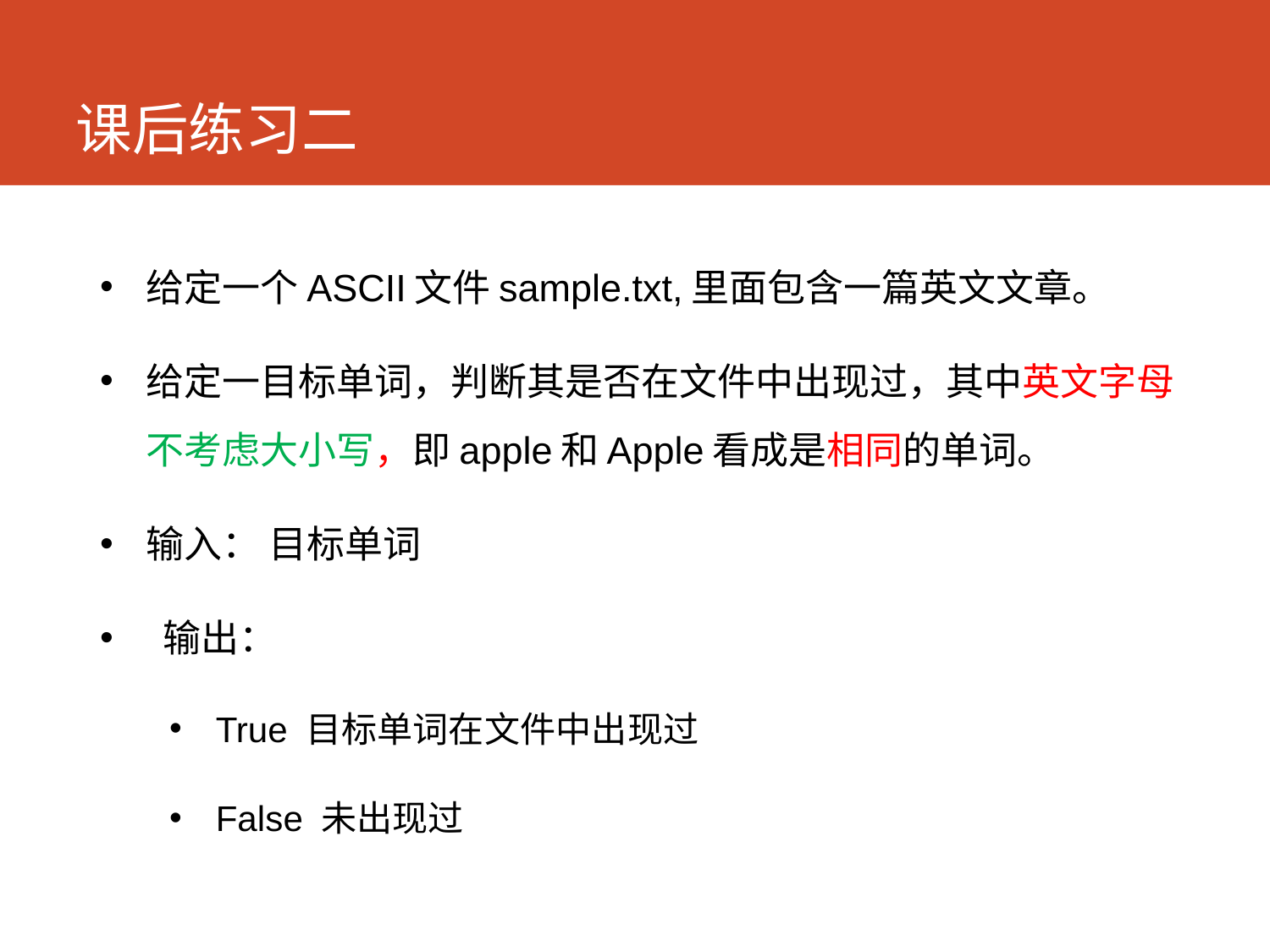

# 课后练习二
给定一个ASCII文件sample.txt,里面包含一篇英文文章。
给定一目标单词，判断其是否在文件中出现过，其中英文字母不考虑大小写，即apple和Apple看成是相同的单词。
输入： 目标单词
 输出：
True 目标单词在文件中出现过
False 未出现过